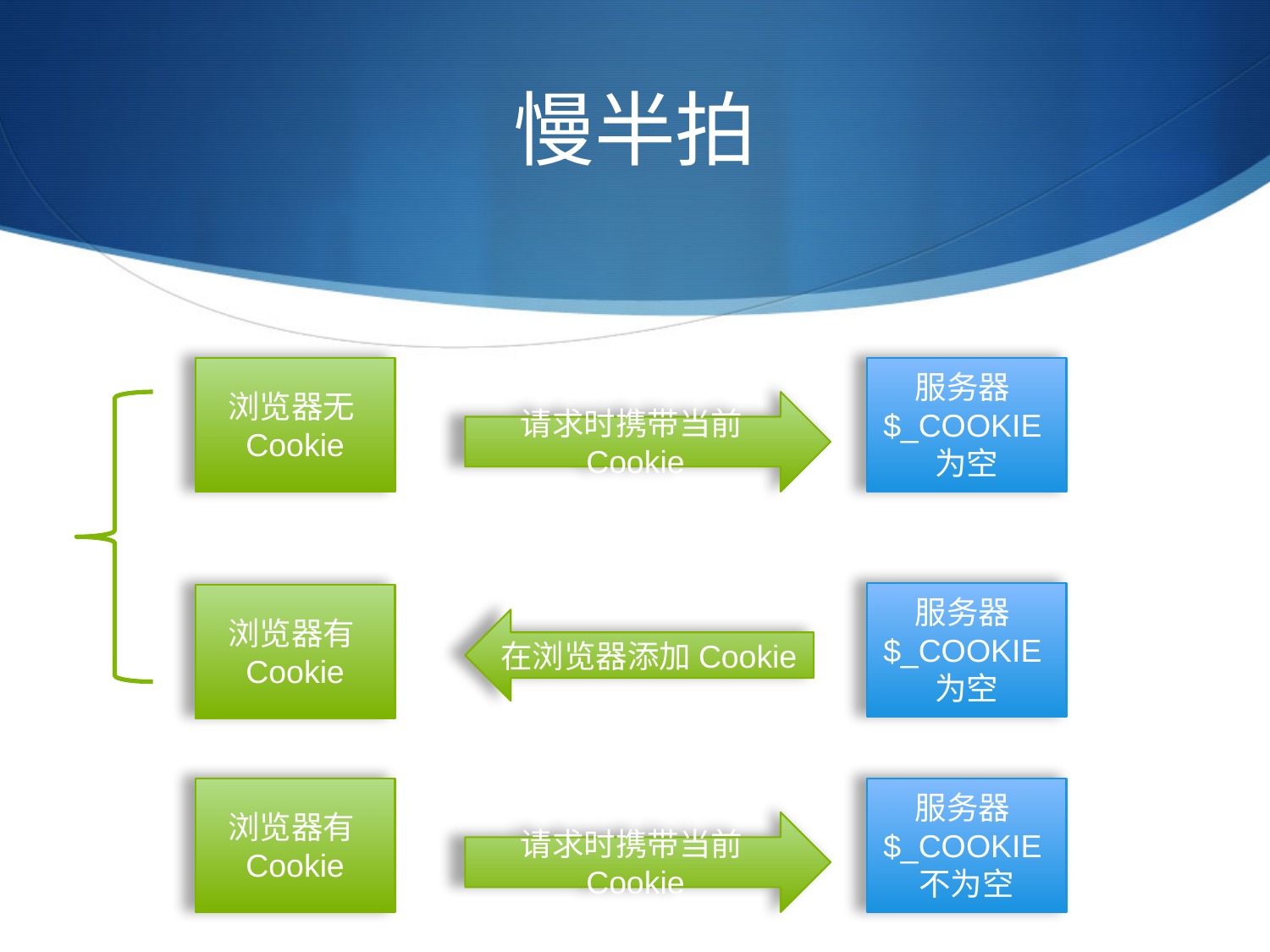

# 慢半拍
浏览器无Cookie
服务器$_COOKIE为空

请求时携带当前Cookie
服务器$_COOKIE为空
浏览器有Cookie
在浏览器添加Cookie
浏览器有Cookie
服务器$_COOKIE不为空
请求时携带当前Cookie